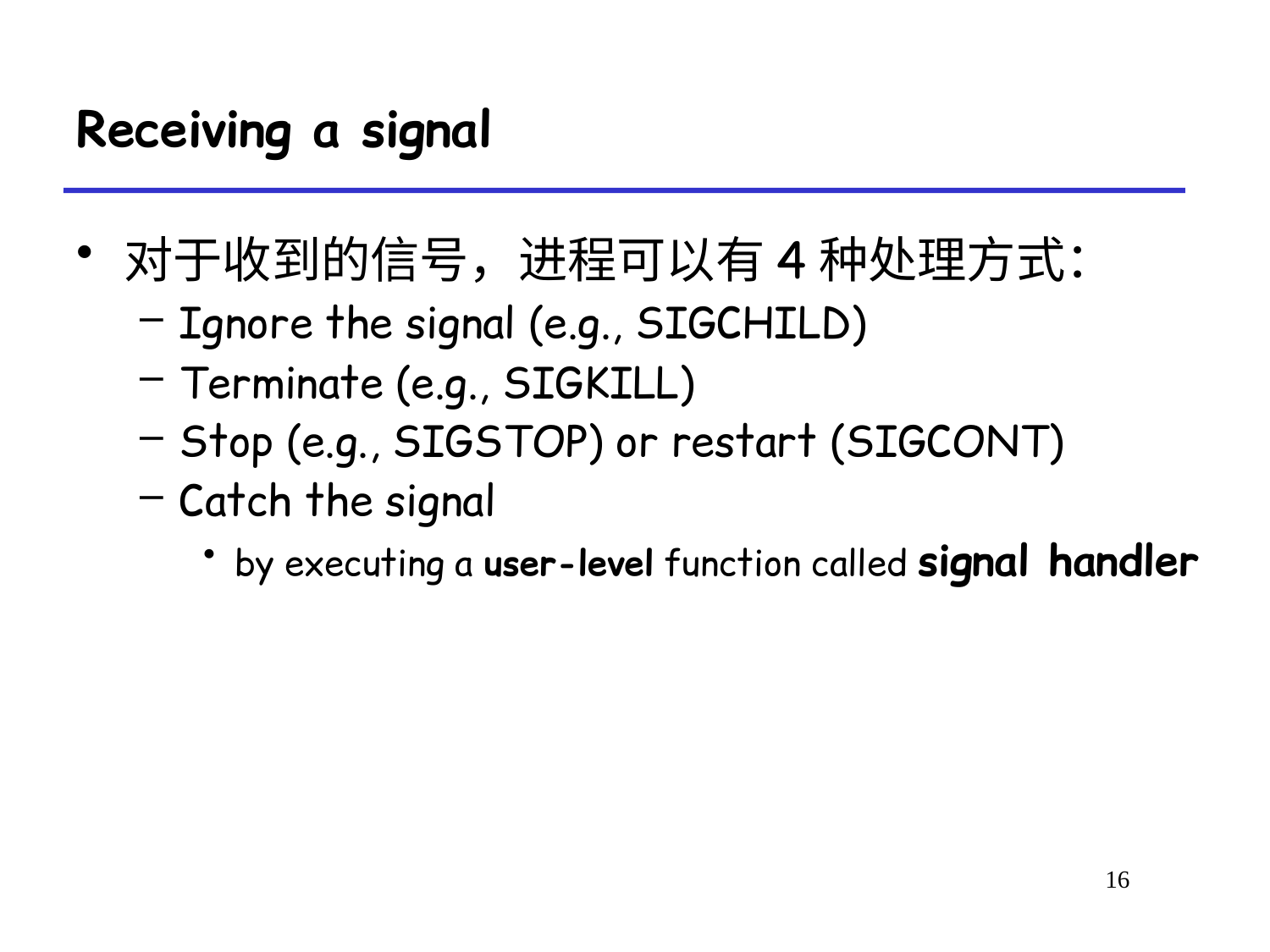

# Receiving a signal
对于收到的信号，进程可以有4种处理方式：
Ignore the signal (e.g., SIGCHILD)
Terminate (e.g., SIGKILL)
Stop (e.g., SIGSTOP) or restart (SIGCONT)
Catch the signal
by executing a user-level function called signal handler

16